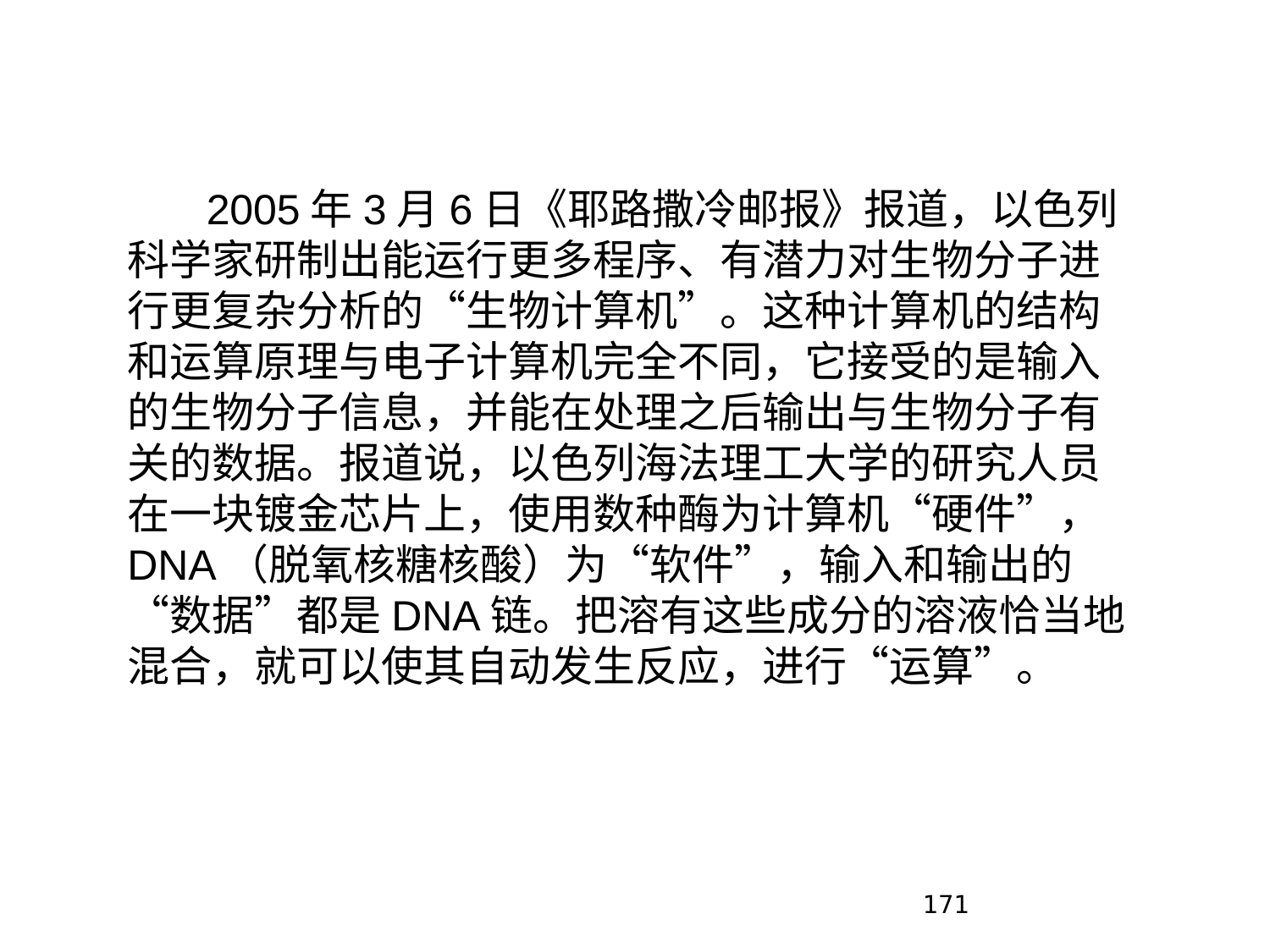

2005年3月6日《耶路撒冷邮报》报道，以色列科学家研制出能运行更多程序、有潜力对生物分子进行更复杂分析的“生物计算机”。这种计算机的结构和运算原理与电子计算机完全不同，它接受的是输入的生物分子信息，并能在处理之后输出与生物分子有关的数据。报道说，以色列海法理工大学的研究人员在一块镀金芯片上，使用数种酶为计算机“硬件”，DNA（脱氧核糖核酸）为“软件”，输入和输出的“数据”都是DNA链。把溶有这些成分的溶液恰当地混合，就可以使其自动发生反应，进行“运算”。
171